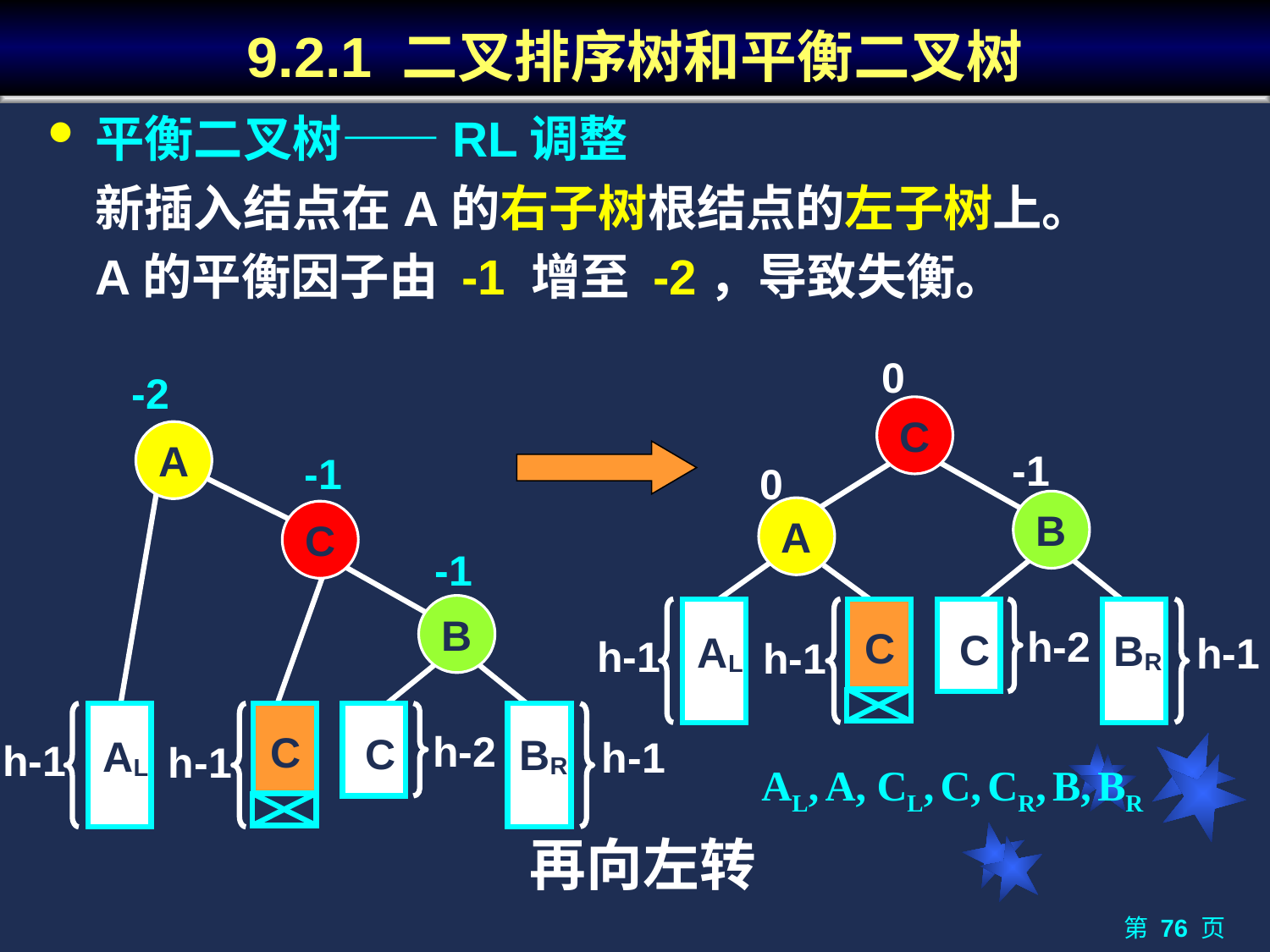

# 9.2.1 二叉排序树和平衡二叉树
平衡二叉树——RL调整
	新插入结点在A的右子树根结点的左子树上。
	A的平衡因子由 -1 增至 -2，导致失衡。
0
-2

C

B
A

h-2
CL
CR
BR
AL
h-1
h-1
h-1

A

C

B

h-2
CL
CR
BR
AL
h-1
h-1
h-1

-1
-1
0
-1
AL, A, CL, C, CR, B, BR
再向左转
第 76 页